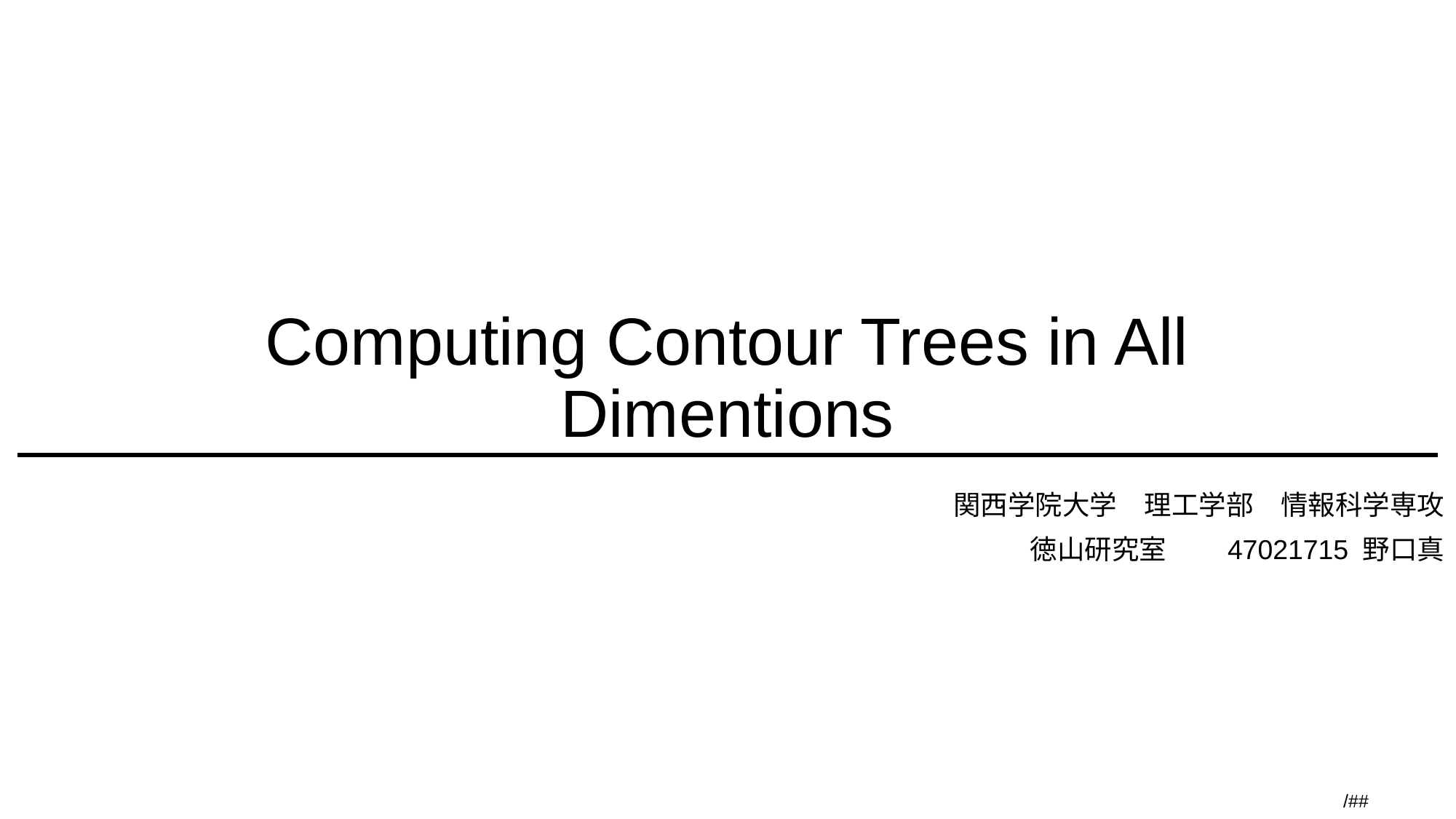

# Computing Contour Trees in All Dimentions
関西学院大学　理工学部　情報科学専攻
徳山研究室　　47021715 野口真